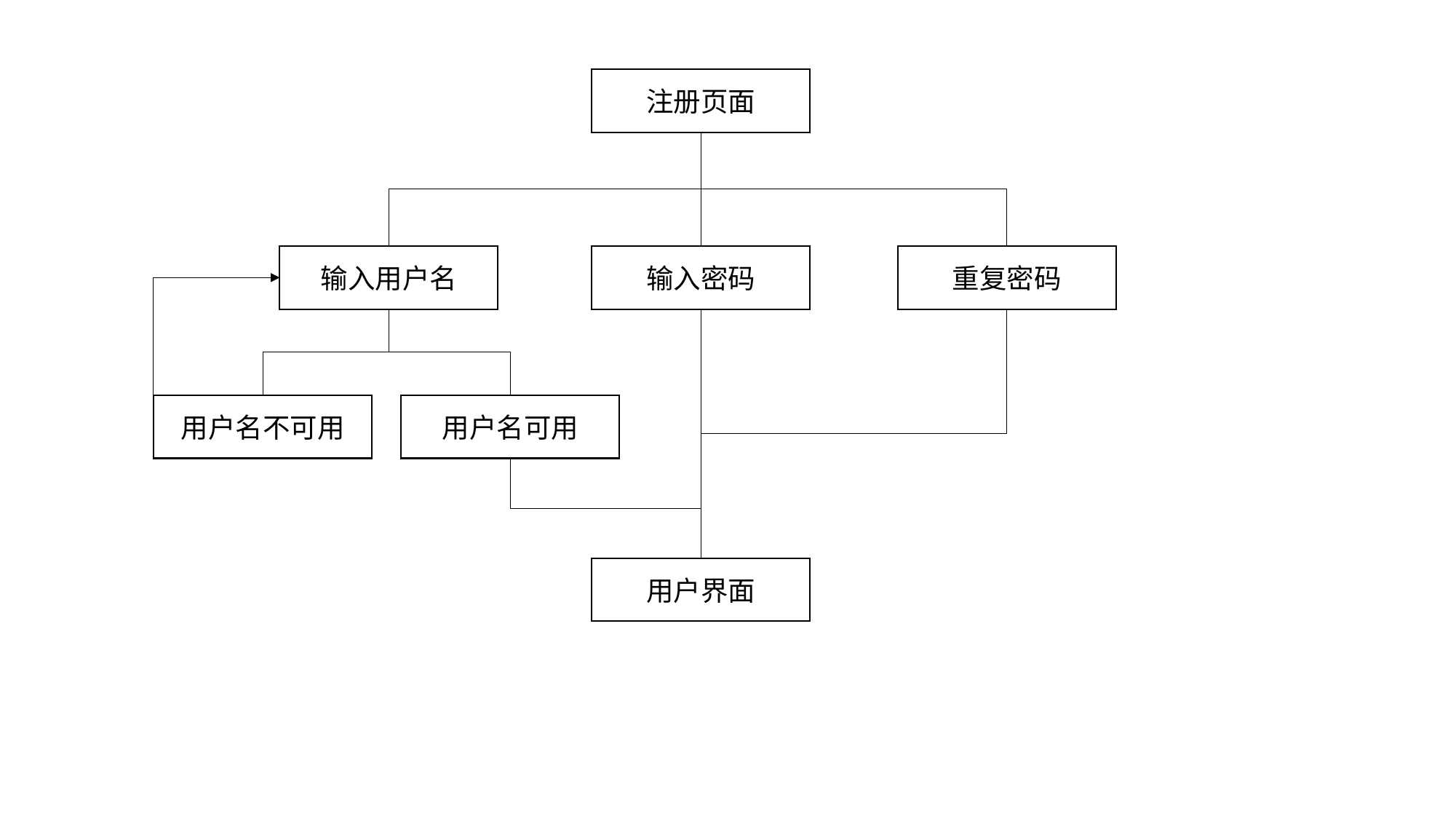

注册页面
输入用户名
输入密码
重复密码
用户名不可用
用户名可用
用户界面